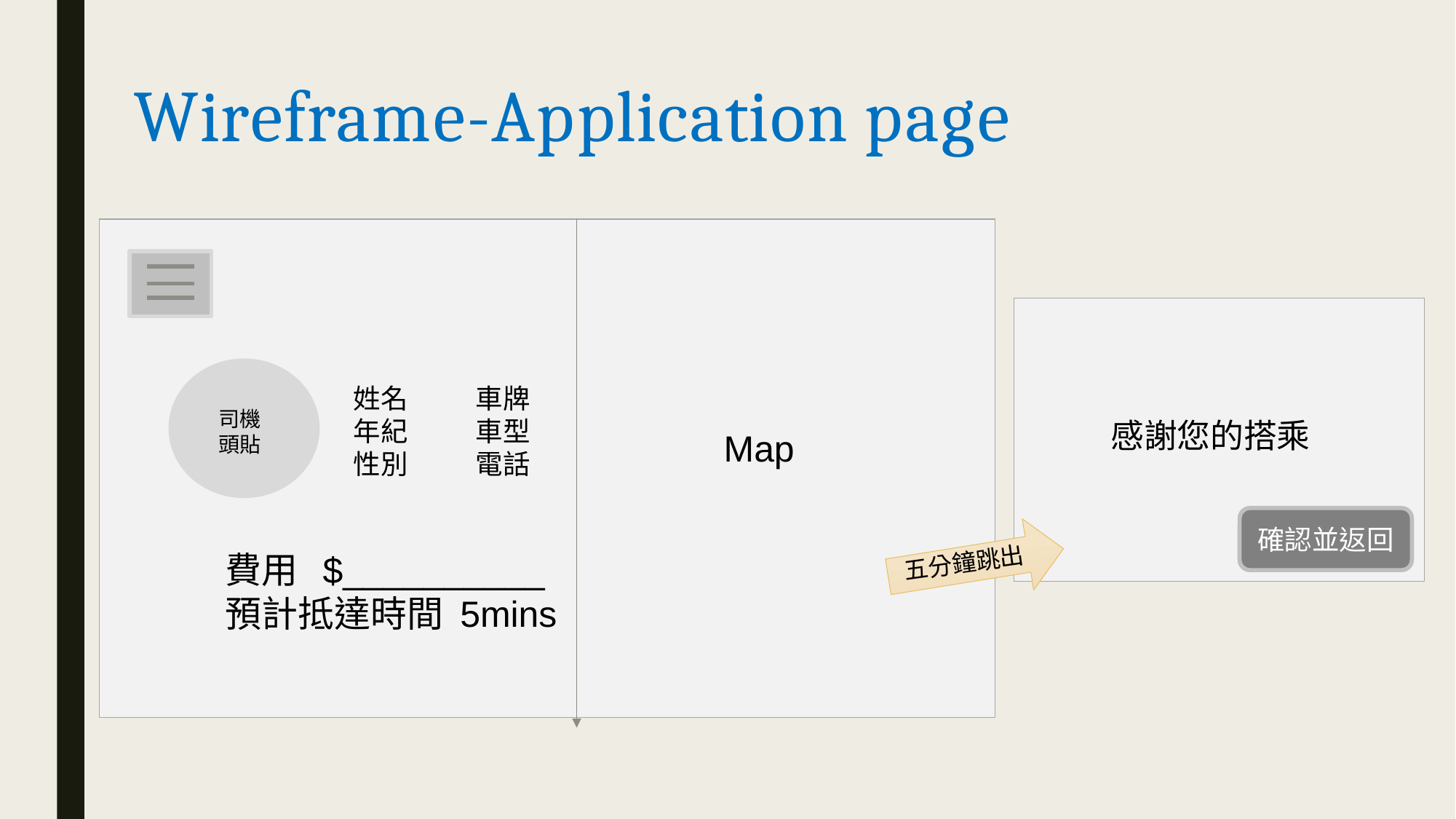

Wireframe-Application page

姓名           車牌
年紀           車型
性別           電話
司機頭貼

感謝您的搭乘
Map
確認並返回

五分鐘跳出
費用  $__________
預計抵達時間 5mins